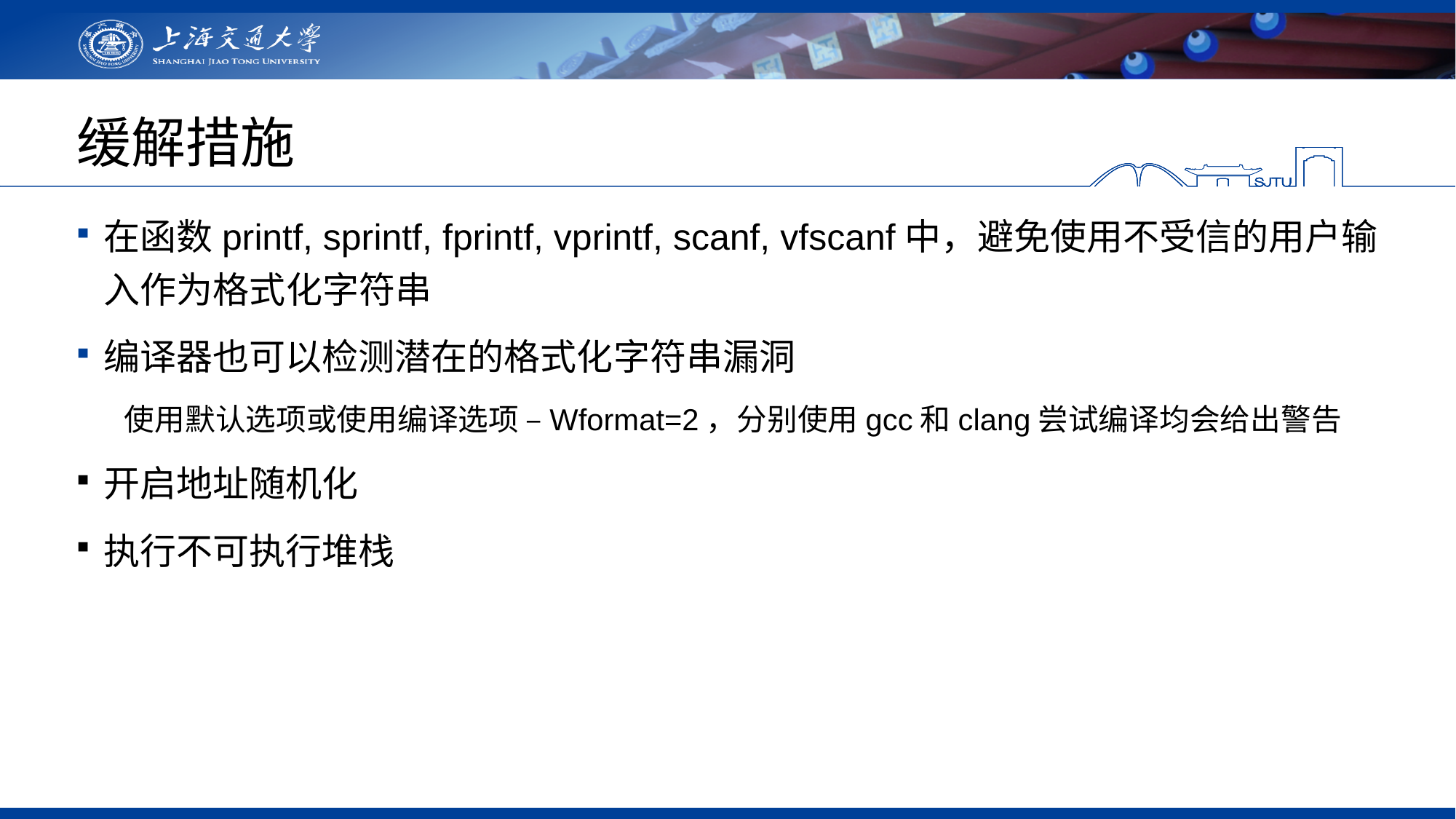

# 缓解措施
在函数printf, sprintf, fprintf, vprintf, scanf, vfscanf中，避免使用不受信的用户输入作为格式化字符串
编译器也可以检测潜在的格式化字符串漏洞
      使用默认选项或使用编译选项 –Wformat=2，分别使用gcc和clang尝试编译均会给出警告
开启地址随机化
执行不可执行堆栈